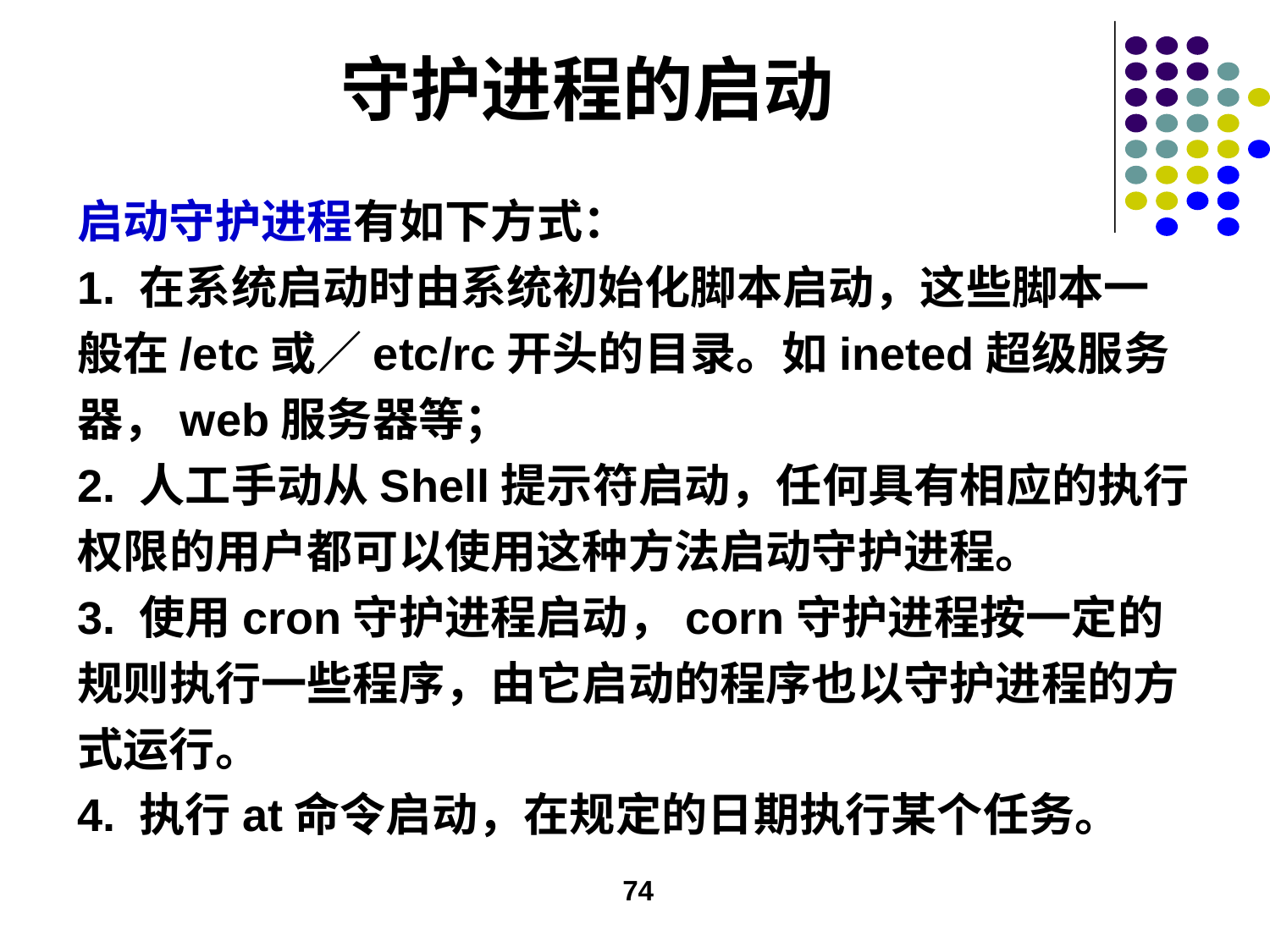

# 守护进程的启动
启动守护进程有如下方式：
1. 在系统启动时由系统初始化脚本启动，这些脚本一般在/etc或／etc/rc开头的目录。如ineted超级服务器，web服务器等；
2. 人工手动从Shell提示符启动，任何具有相应的执行权限的用户都可以使用这种方法启动守护进程。
3. 使用cron守护进程启动，corn守护进程按一定的规则执行一些程序，由它启动的程序也以守护进程的方式运行。
4. 执行at命令启动，在规定的日期执行某个任务。

74